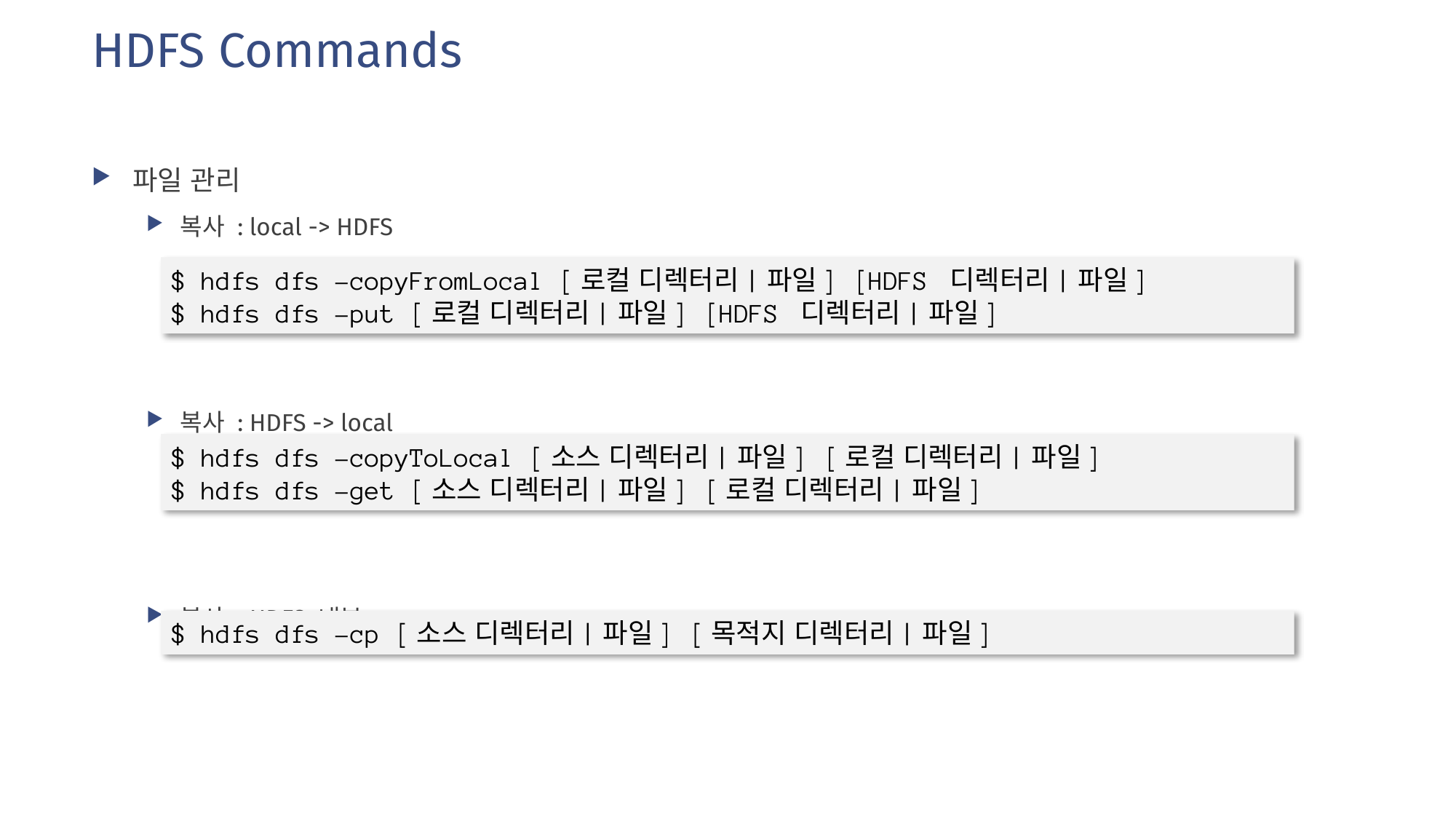

# HDFS Commands
파일 관리
복사 : local -> HDFS

복사 : HDFS -> local

복사 : HDFS 내부

$ hdfs dfs –copyFromLocal [로컬 디렉터리|파일] [HDFS 디렉터리|파일]
$ hdfs dfs –put [로컬 디렉터리|파일] [HDFS 디렉터리|파일]
$ hdfs dfs –copyToLocal [소스 디렉터리|파일] [로컬 디렉터리|파일]
$ hdfs dfs –get [소스 디렉터리|파일] [로컬 디렉터리|파일]
$ hdfs dfs –cp [소스 디렉터리|파일] [목적지 디렉터리|파일]